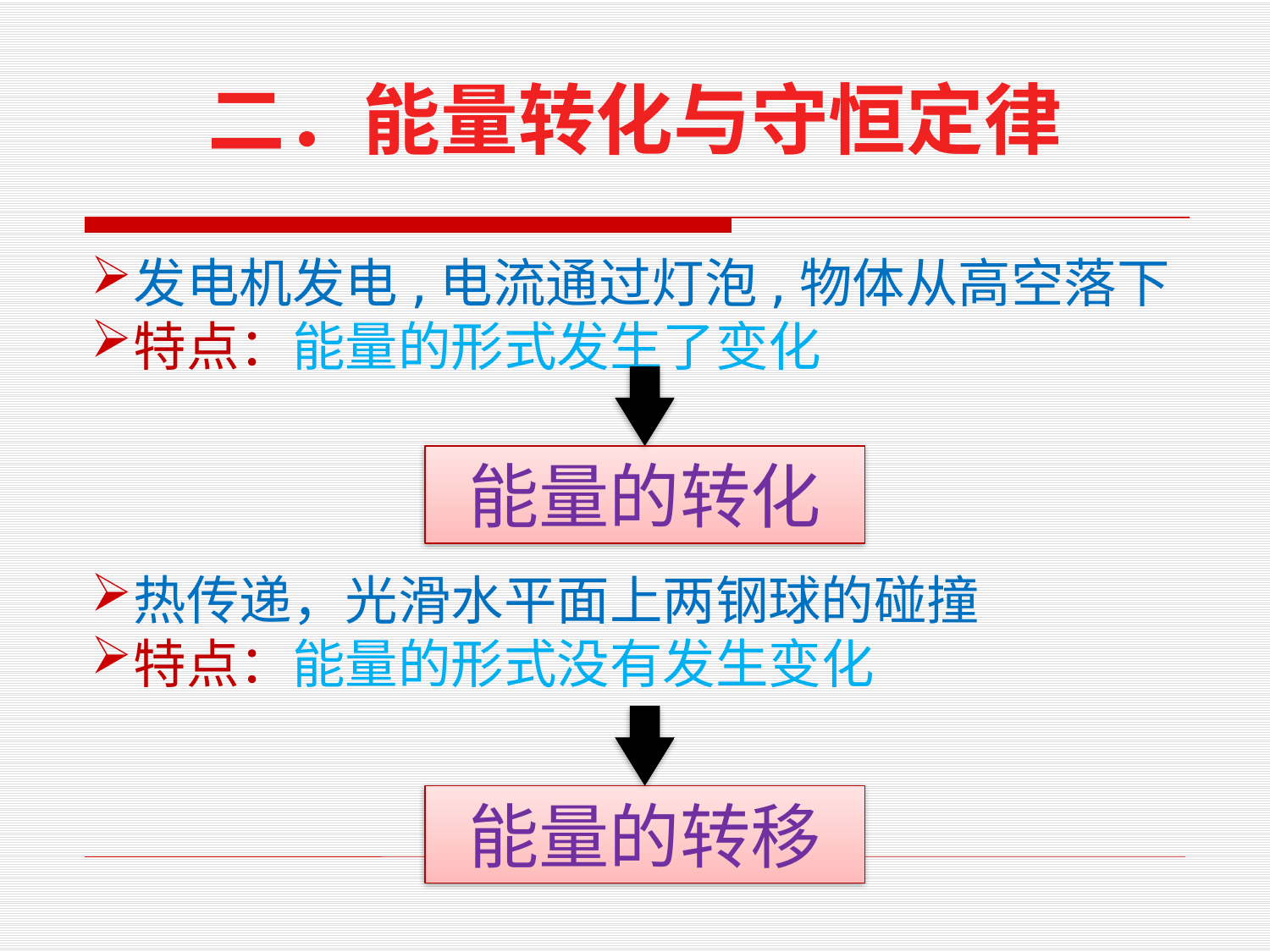

发电机发电,电流通过灯泡,物体从高空落下
特点：能量的形式发生了变化

热传递，光滑水平面上两钢球的碰撞
特点：能量的形式没有发生变化
二．能量转化与守恒定律

能量的转化

能量的转移